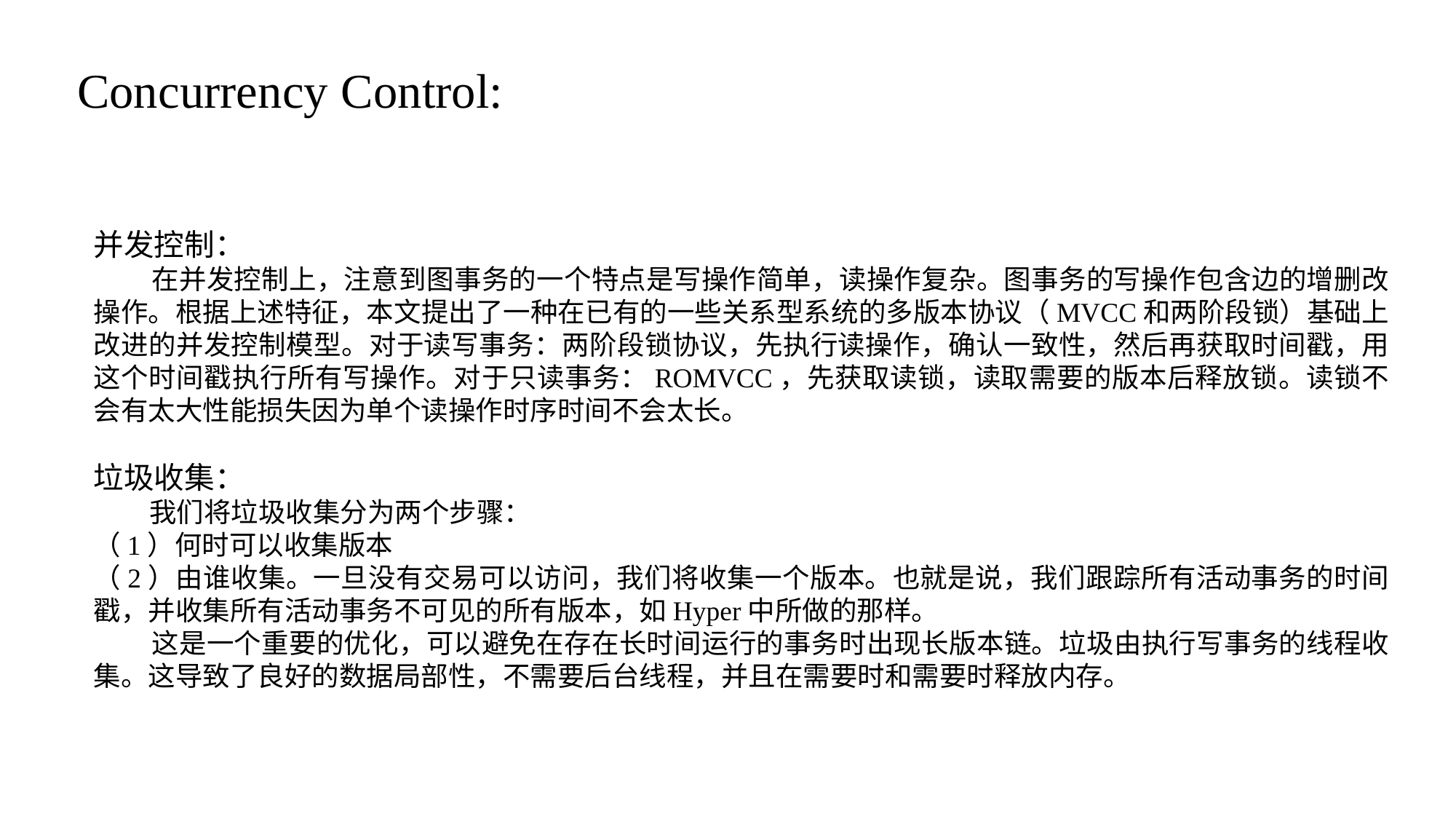

# Concurrency Control:
并发控制：
        在并发控制上，注意到图事务的一个特点是写操作简单，读操作复杂。图事务的写操作包含边的增删改操作。根据上述特征，本文提出了一种在已有的一些关系型系统的多版本协议（MVCC和两阶段锁）基础上改进的并发控制模型。对于读写事务：两阶段锁协议，先执行读操作，确认一致性，然后再获取时间戳，用这个时间戳执行所有写操作。对于只读事务：ROMVCC，先获取读锁，读取需要的版本后释放锁。读锁不会有太大性能损失因为单个读操作时序时间不会太长。

垃圾收集：
        我们将垃圾收集分为两个步骤：
（1）何时可以收集版本
（2）由谁收集。一旦没有交易可以访问，我们将收集一个版本。也就是说，我们跟踪所有活动事务的时间戳，并收集所有活动事务不可见的所有版本，如Hyper中所做的那样。
        这是一个重要的优化，可以避免在存在长时间运行的事务时出现长版本链。垃圾由执行写事务的线程收集。这导致了良好的数据局部性，不需要后台线程，并且在需要时和需要时释放内存。